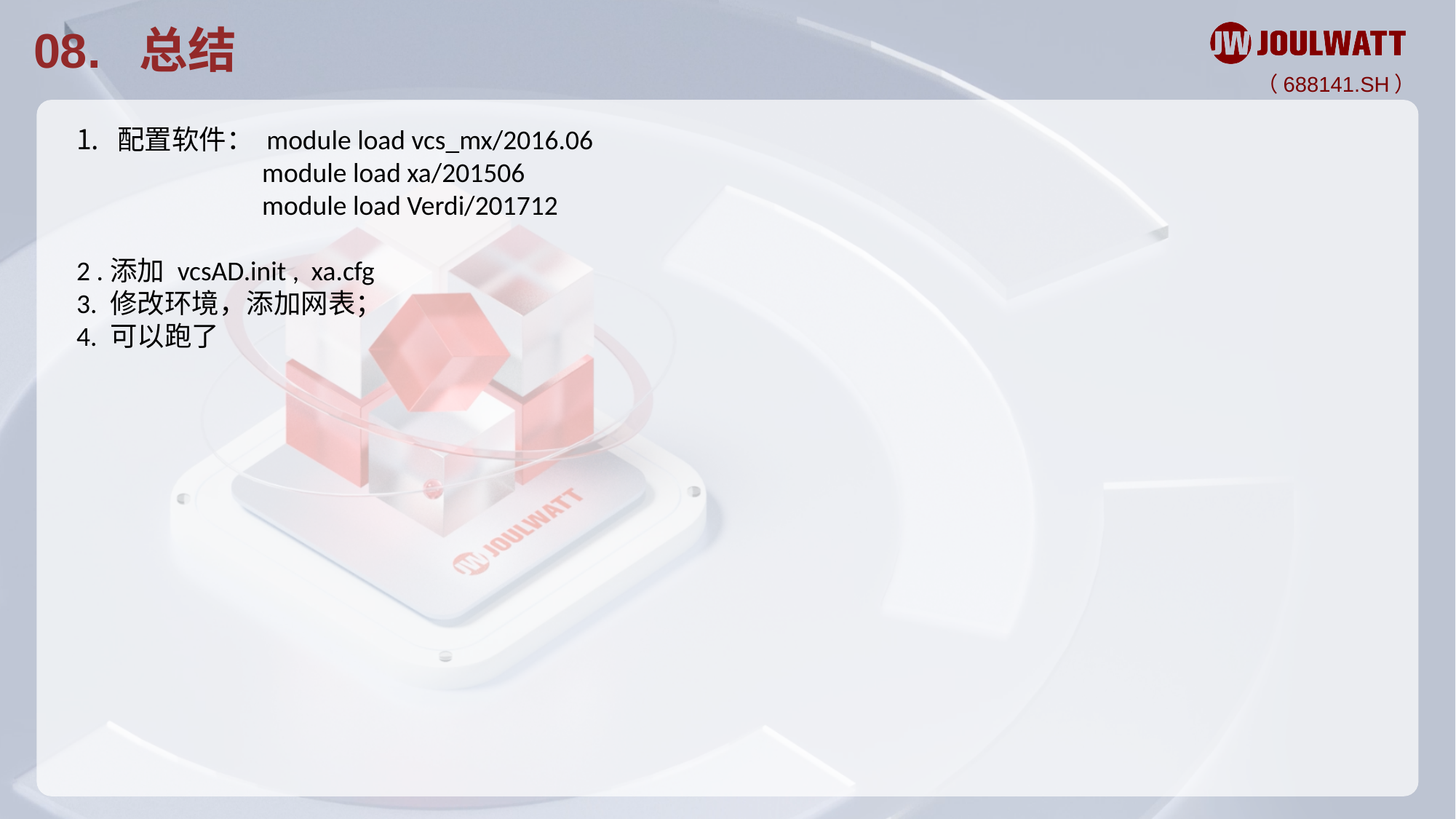

08.  总结
配置软件： module load vcs_mx/2016.06
                              module load xa/201506
                              module load Verdi/201712

2 .添加 vcsAD.init ,  xa.cfg
3. 修改环境，添加网表；
4. 可以跑了